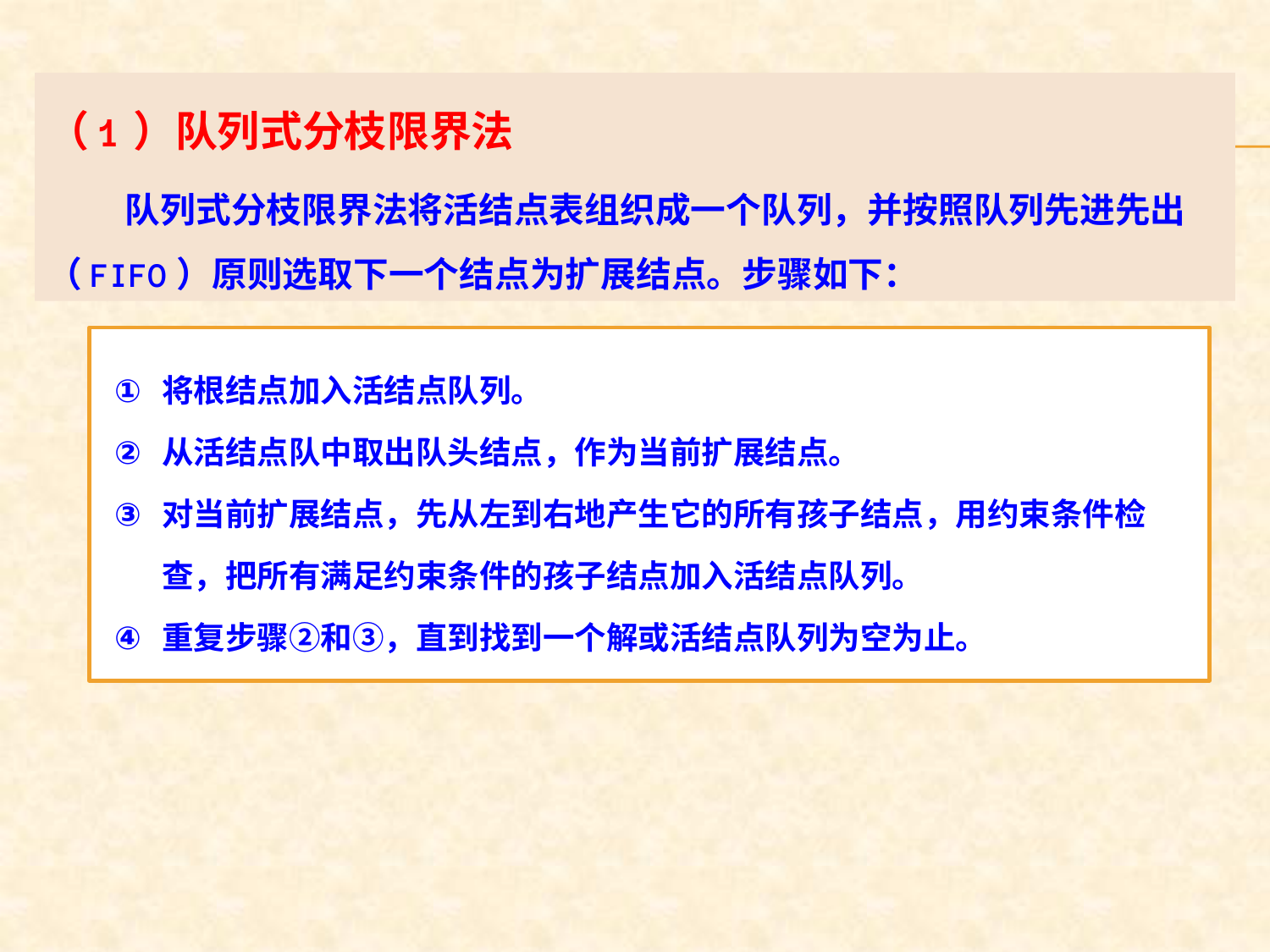

（1）队列式分枝限界法
　　队列式分枝限界法将活结点表组织成一个队列，并按照队列先进先出（FIFO）原则选取下一个结点为扩展结点。步骤如下：
将根结点加入活结点队列。
从活结点队中取出队头结点，作为当前扩展结点。
对当前扩展结点，先从左到右地产生它的所有孩子结点，用约束条件检查，把所有满足约束条件的孩子结点加入活结点队列。
重复步骤②和③，直到找到一个解或活结点队列为空为止。